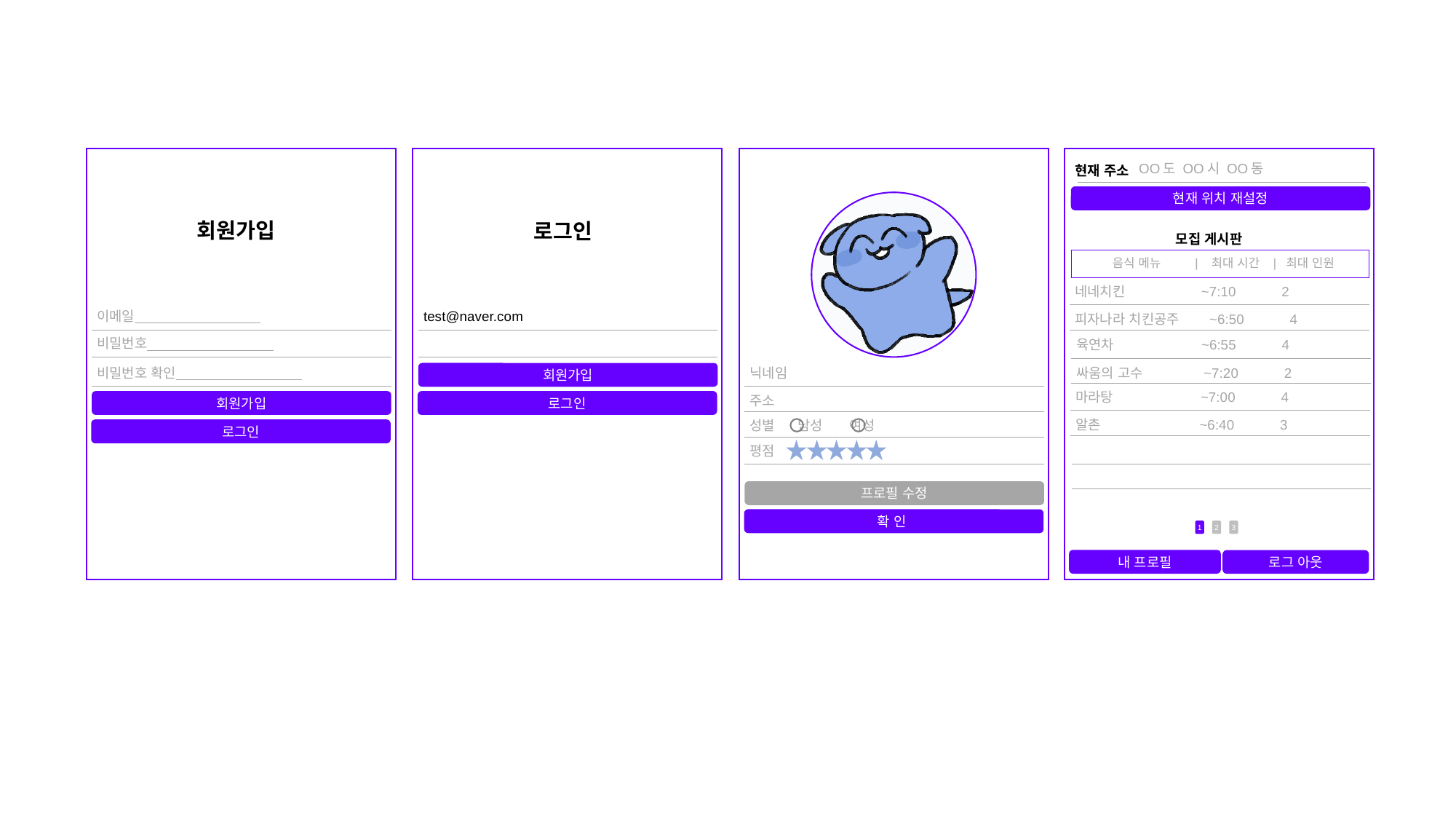

OO도 OO시 OO동
현재 주소
현재 위치 재설정

회원가입
로그인
모집 게시판
        음식 메뉴         |   최대 시간   |  최대 인원
네네치킨                   ~7:10            2
이메일
test@naver.com
피자나라 치킨공주       ~6:50            4
비밀번호

육연차                      ~6:55            4
비밀번호 확인
닉네임
싸움의 고수               ~7:20            2
회원가입
마라탕                      ~7:00            4
주소
로그인
회원가입
알촌                         ~6:40            3
성별      남성       여성

로그인

평점

프로필 수정
확 인
1
2
3
내 프로필
로그 아웃